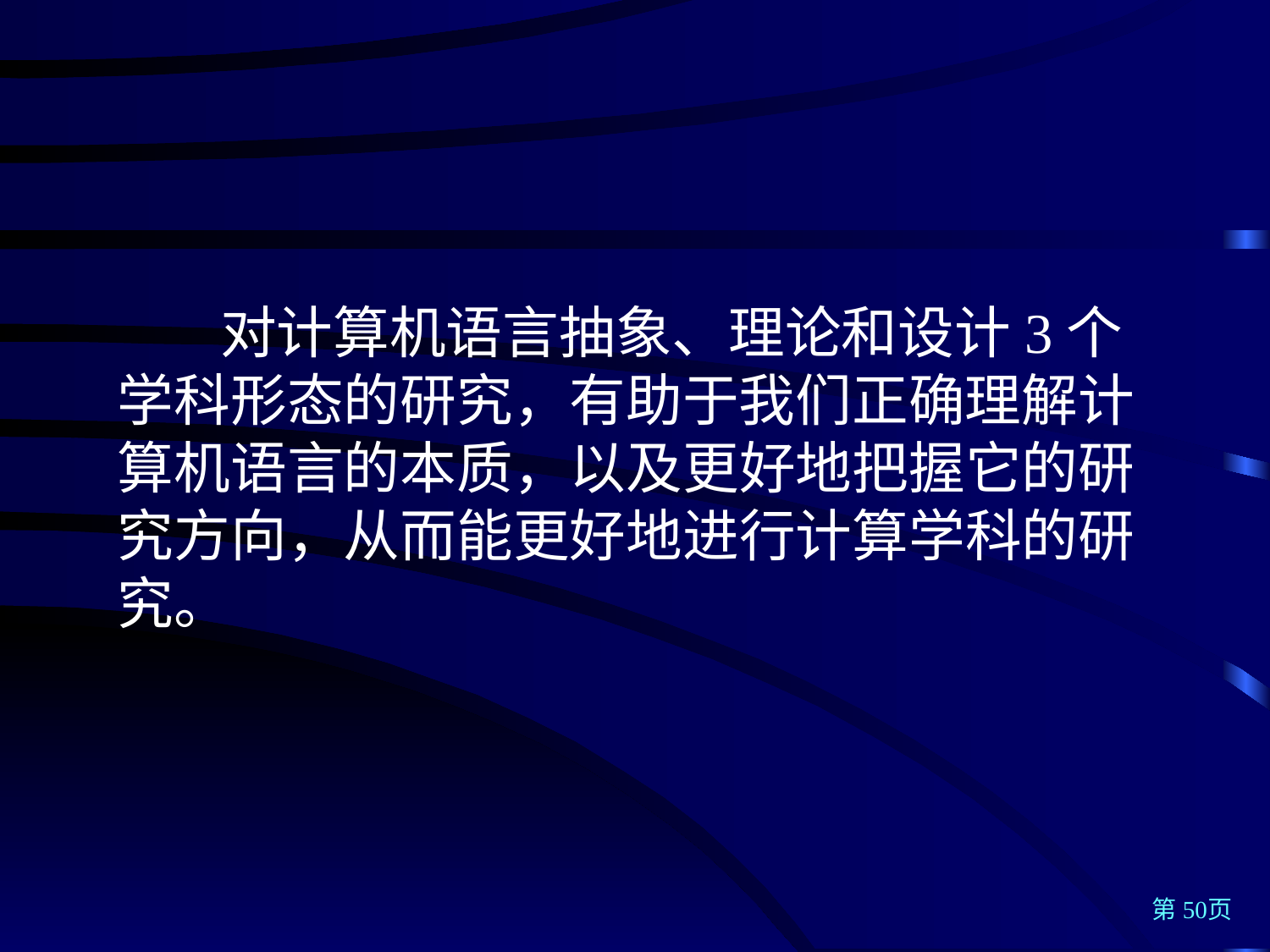

对计算机语言抽象、理论和设计3个学科形态的研究，有助于我们正确理解计算机语言的本质，以及更好地把握它的研究方向，从而能更好地进行计算学科的研究。
第50页